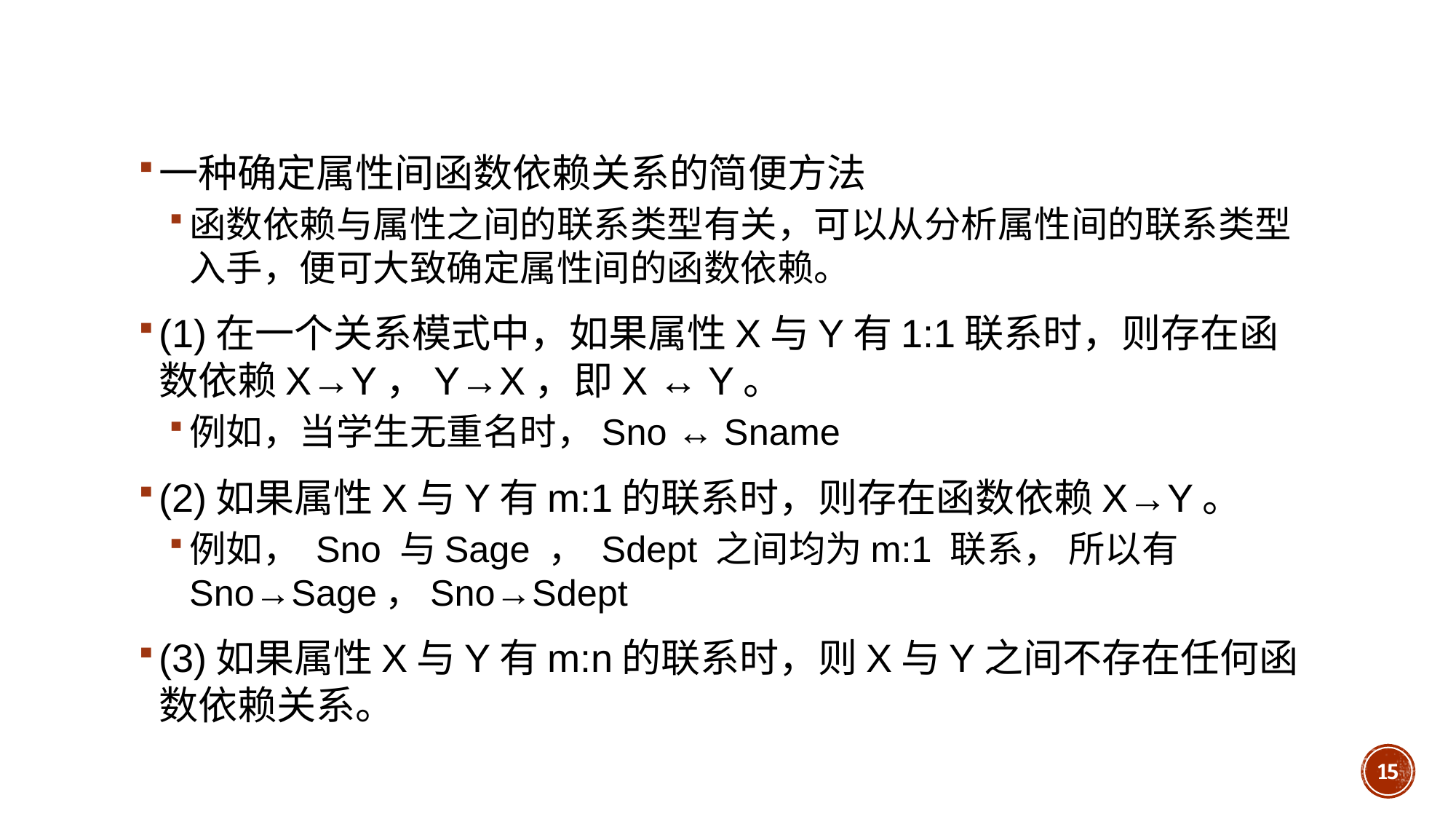

#
一种确定属性间函数依赖关系的简便方法
函数依赖与属性之间的联系类型有关，可以从分析属性间的联系类型入手，便可大致确定属性间的函数依赖。
(1)在一个关系模式中，如果属性X与Y有1:1联系时，则存在函数依赖X→Y，Y→X，即X ↔ Y。
例如，当学生无重名时，Sno ↔ Sname
(2)如果属性X与Y有m:1的联系时，则存在函数依赖X→Y。
例如， Sno 与Sage ， Sdept 之间均为m:1 联系， 所以有Sno→Sage，Sno→Sdept
(3)如果属性X与Y有m:n的联系时，则X与Y之间不存在任何函数依赖关系。

15